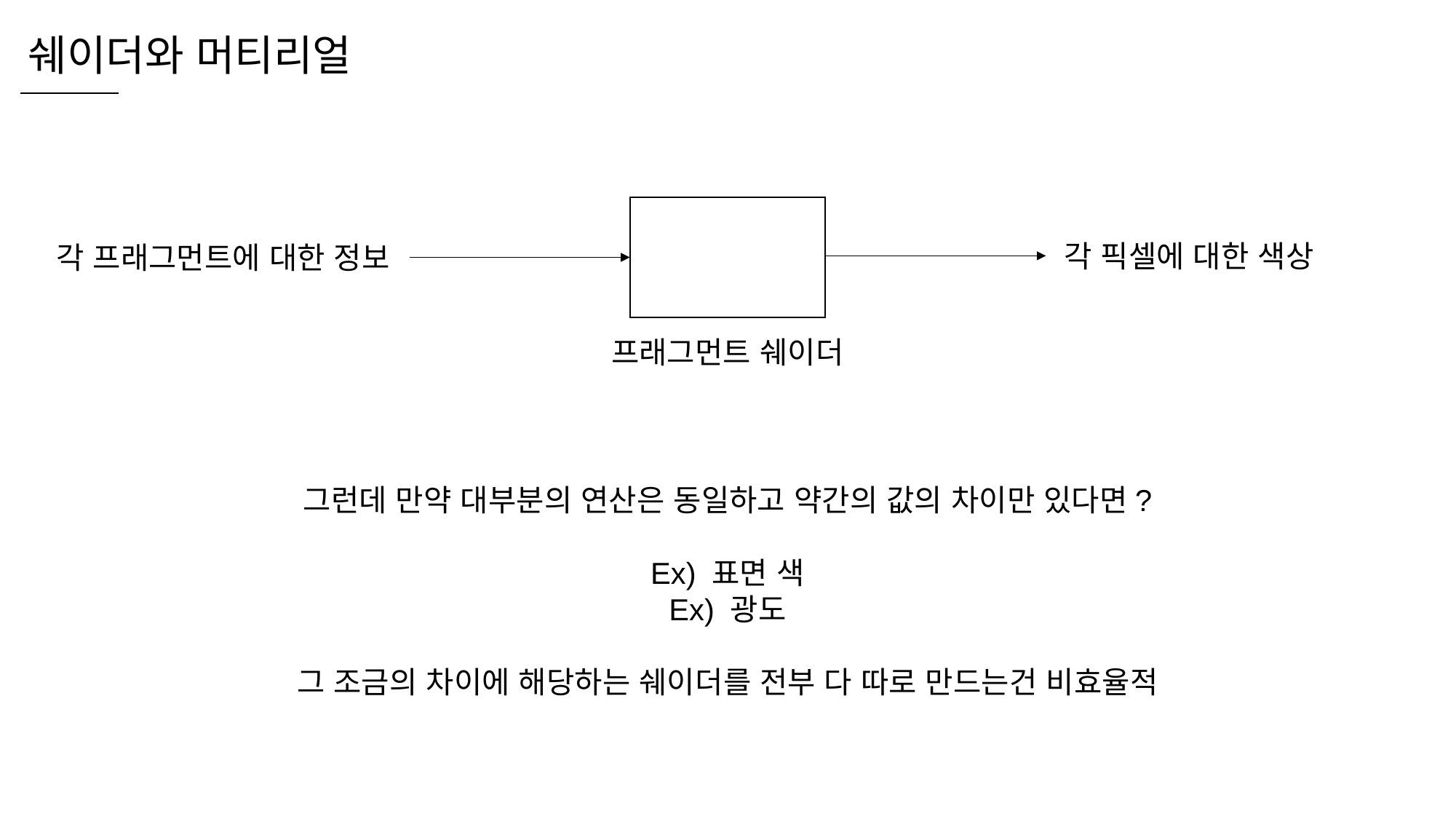

쉐이더와 머티리얼

각 픽셀에 대한 색상
각 프래그먼트에 대한 정보
프래그먼트 쉐이더
그런데 만약 대부분의 연산은 동일하고 약간의 값의 차이만 있다면?

Ex) 표면 색
Ex) 광도

그 조금의 차이에 해당하는 쉐이더를 전부 다 따로 만드는건 비효율적